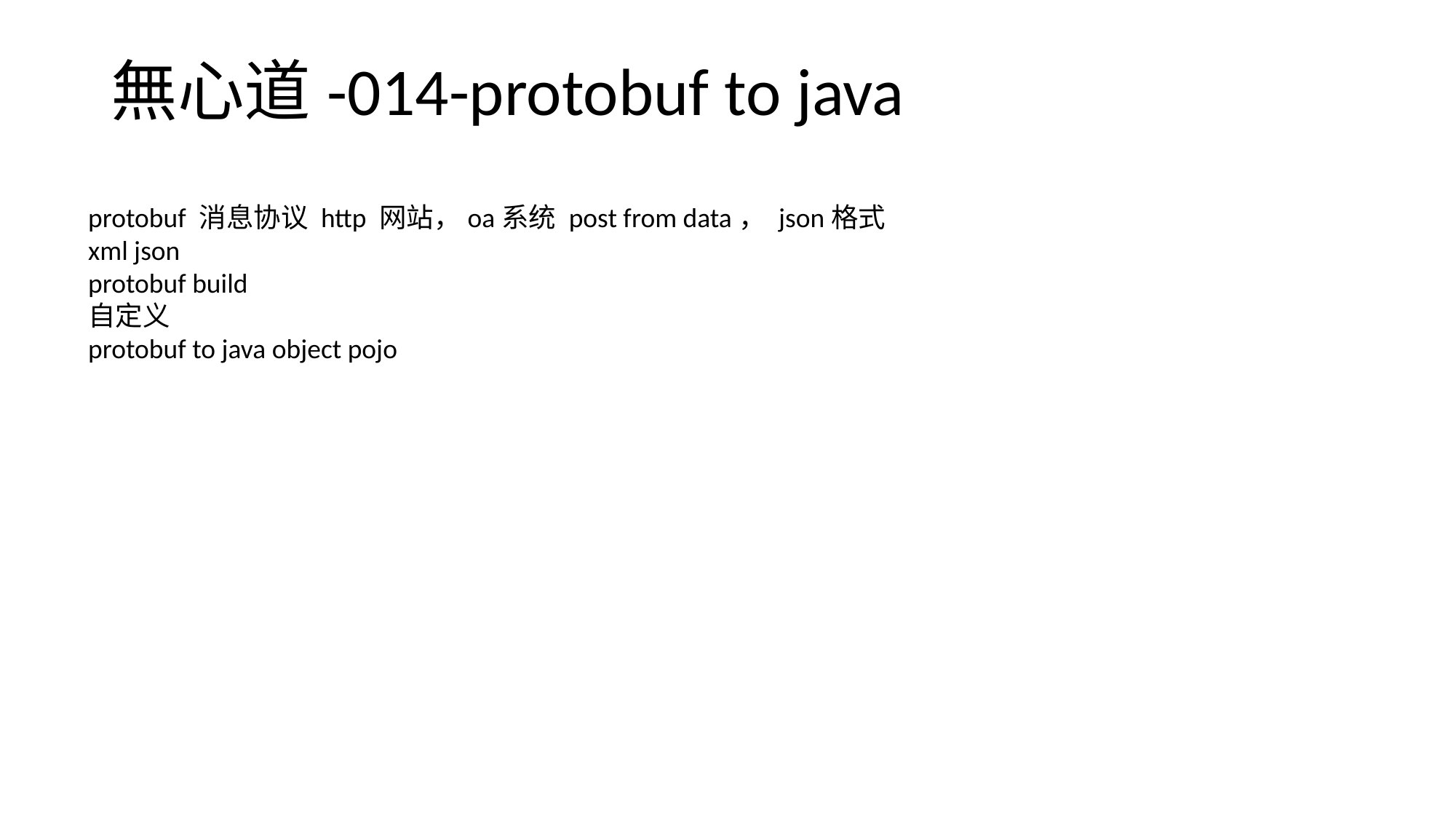

# 無心道-014-protobuf to java
protobuf 消息协议 http 网站，oa系统 post from data， json格式
xml json
protobuf build
自定义
protobuf to java object pojo